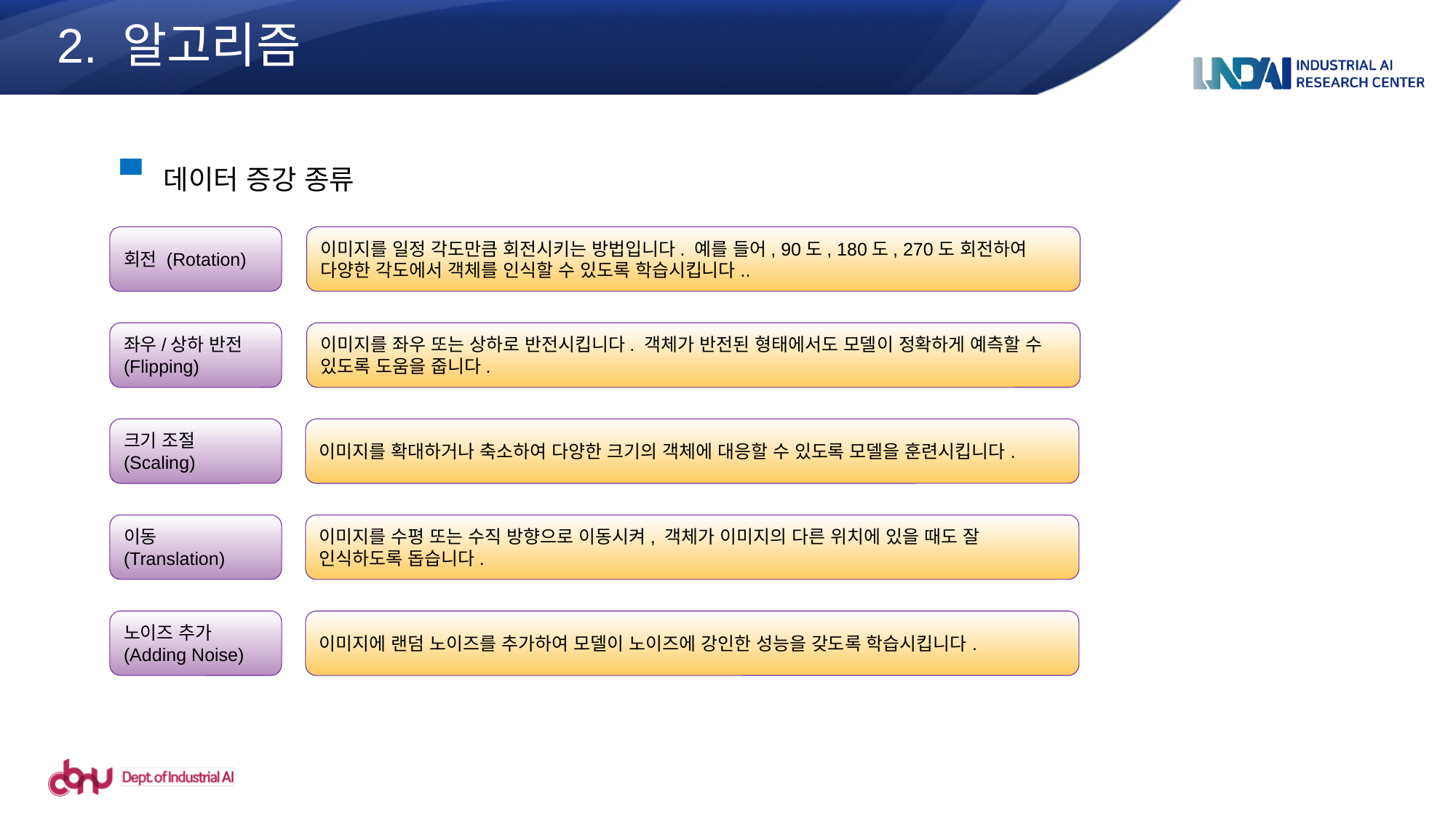

2. 알고리즘
데이터 증강 종류
회전 (Rotation)
이미지를 일정 각도만큼 회전시키는 방법입니다. 예를 들어, 90도, 180도, 270도 회전하여 다양한 각도에서 객체를 인식할 수 있도록 학습시킵니다..
좌우/상하 반전 (Flipping)
이미지를 좌우 또는 상하로 반전시킵니다. 객체가 반전된 형태에서도 모델이 정확하게 예측할 수 있도록 도움을 줍니다.
크기 조절 (Scaling)
이미지를 확대하거나 축소하여 다양한 크기의 객체에 대응할 수 있도록 모델을 훈련시킵니다.
이동 (Translation)
이미지를 수평 또는 수직 방향으로 이동시켜, 객체가 이미지의 다른 위치에 있을 때도 잘 인식하도록 돕습니다.
노이즈 추가 (Adding Noise)
이미지에 랜덤 노이즈를 추가하여 모델이 노이즈에 강인한 성능을 갖도록 학습시킵니다.